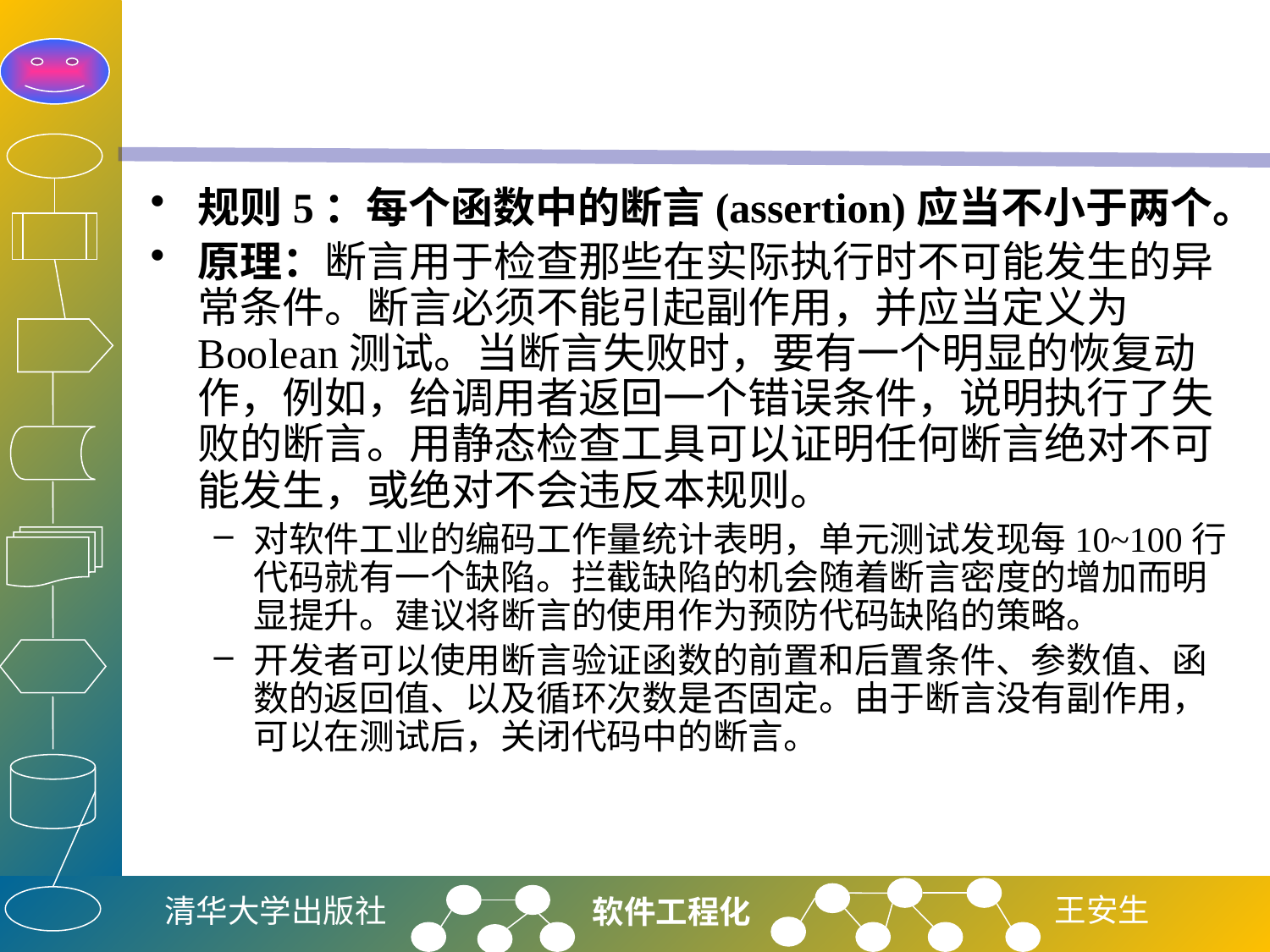

#
规则5：每个函数中的断言(assertion)应当不小于两个。
原理：断言用于检查那些在实际执行时不可能发生的异常条件。断言必须不能引起副作用，并应当定义为Boolean测试。当断言失败时，要有一个明显的恢复动作，例如，给调用者返回一个错误条件，说明执行了失败的断言。用静态检查工具可以证明任何断言绝对不可能发生，或绝对不会违反本规则。
对软件工业的编码工作量统计表明，单元测试发现每10~100行代码就有一个缺陷。拦截缺陷的机会随着断言密度的增加而明显提升。建议将断言的使用作为预防代码缺陷的策略。
开发者可以使用断言验证函数的前置和后置条件、参数值、函数的返回值、以及循环次数是否固定。由于断言没有副作用，可以在测试后，关闭代码中的断言。